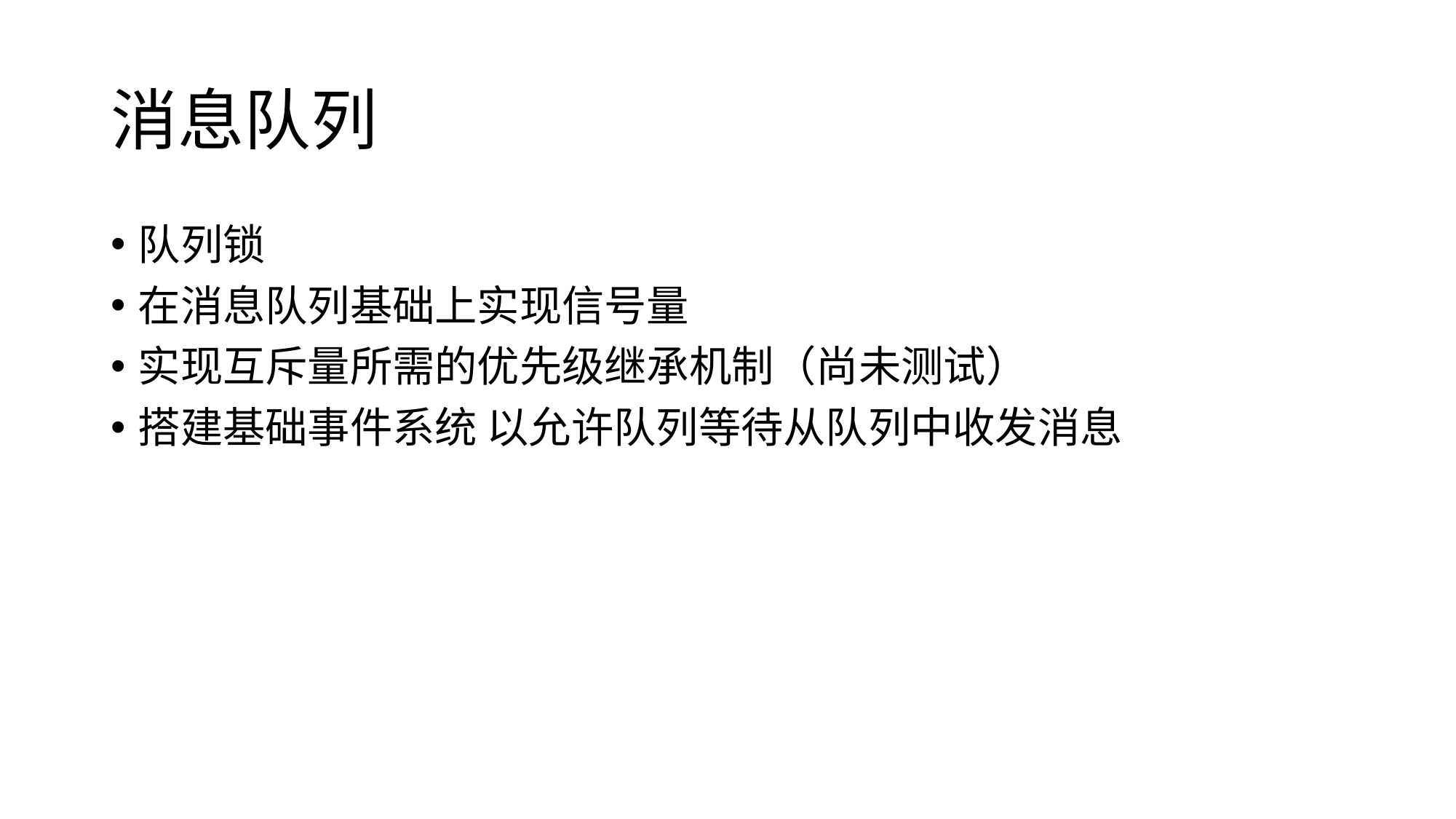

# 消息队列
队列锁
在消息队列基础上实现信号量
实现互斥量所需的优先级继承机制（尚未测试）
搭建基础事件系统 以允许队列等待从队列中收发消息